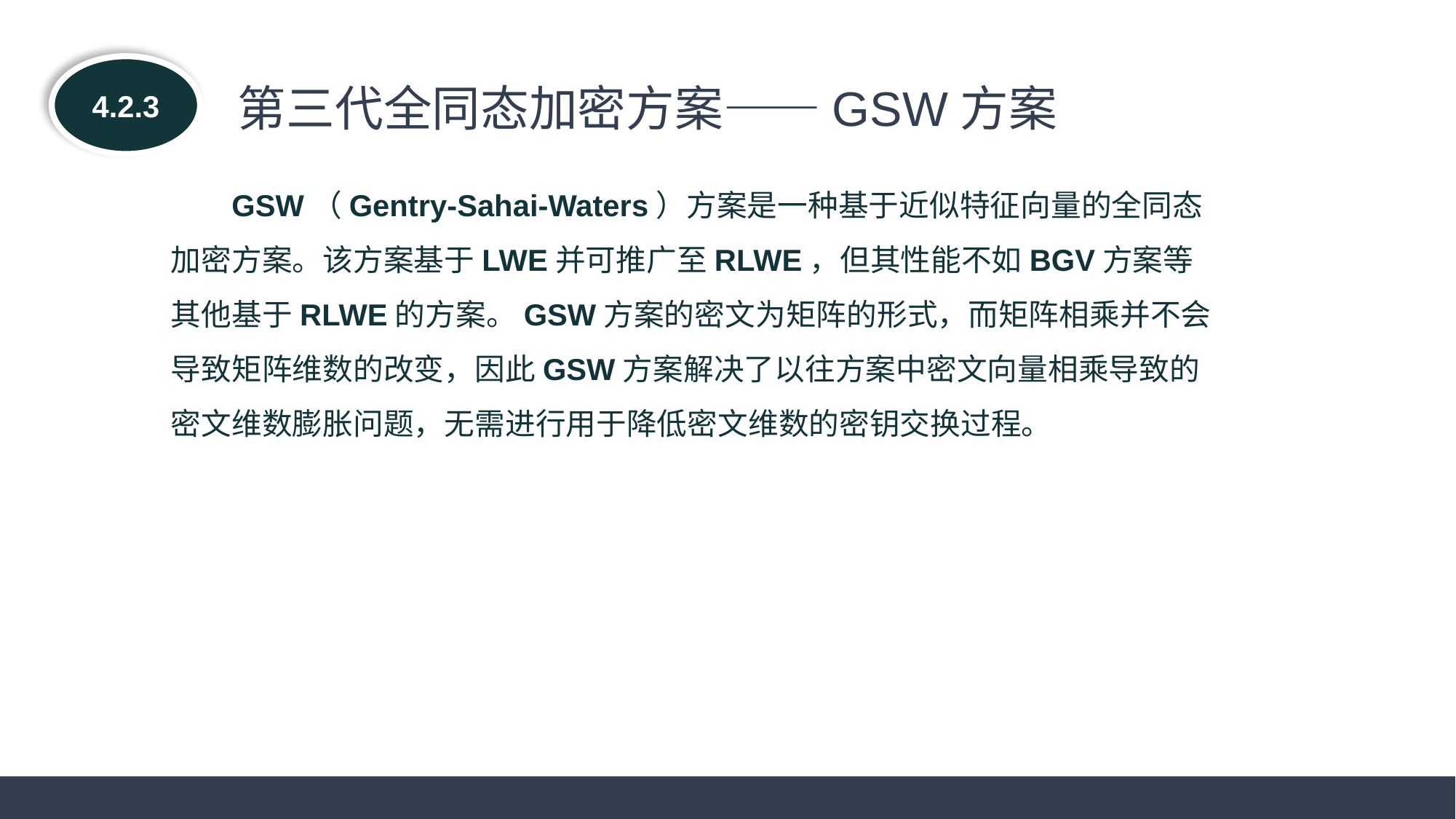

4.2.3
第三代全同态加密方案——GSW方案

​GSW（Gentry-Sahai-Waters）方案是一种基于近似特征向量的全同态加密方案。该方案基于LWE并可推广至RLWE，但其性能不如BGV方案等其他基于RLWE的方案。GSW方案的密文为矩阵的形式，而矩阵相乘并不会导致矩阵维数的改变，因此GSW方案解决了以往方案中密文向量相乘导致的密文维数膨胀问题，无需进行用于降低密文维数的密钥交换过程。